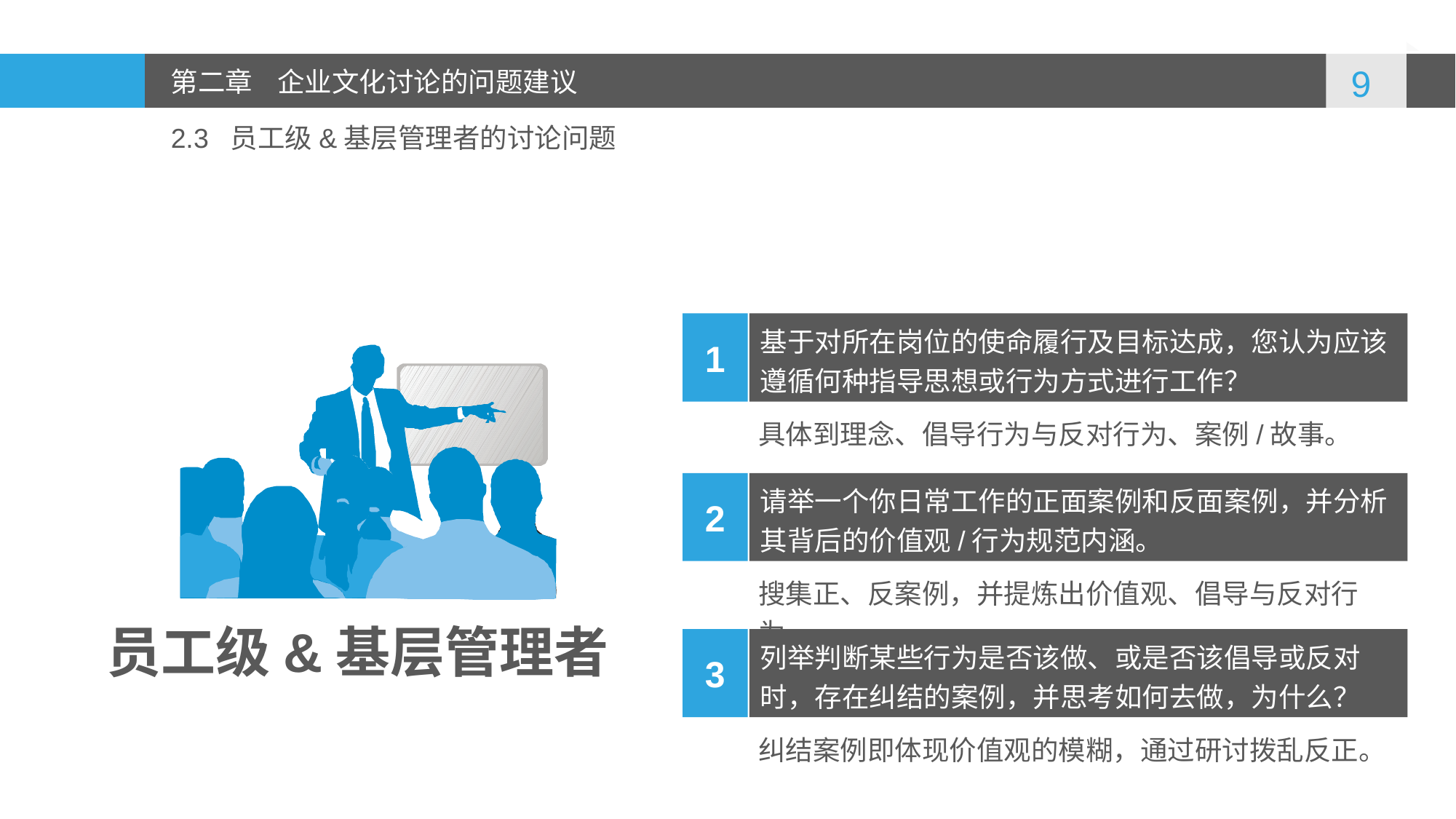

第二章    企业文化讨论的问题建议
2.3  员工级&基层管理者的讨论问题
1
基于对所在岗位的使命履行及目标达成，您认为应该遵循何种指导思想或行为方式进行工作？

具体到理念、倡导行为与反对行为、案例/故事。

2
请举一个你日常工作的正面案例和反面案例，并分析其背后的价值观/行为规范内涵。

搜集正、反案例，并提炼出价值观、倡导与反对行为。

员工级&基层管理者
3
列举判断某些行为是否该做、或是否该倡导或反对时，存在纠结的案例，并思考如何去做，为什么？
纠结案例即体现价值观的模糊，通过研讨拨乱反正。